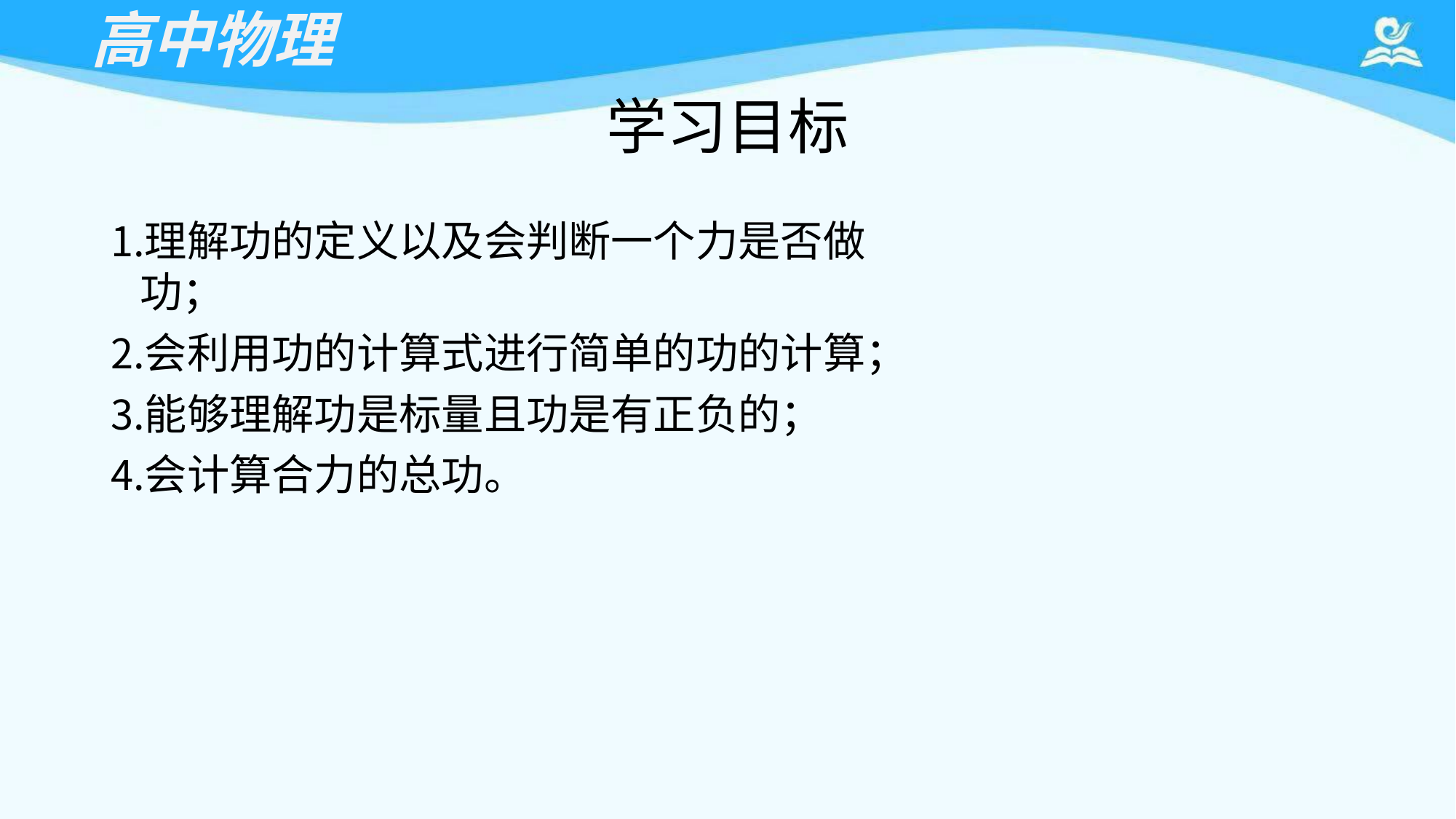

# 高中物理
学习目标
理解功的定义以及会判断一个力是否做功；
会利用功的计算式进行简单的功的计算；
能够理解功是标量且功是有正负的；
会计算合力的总功。